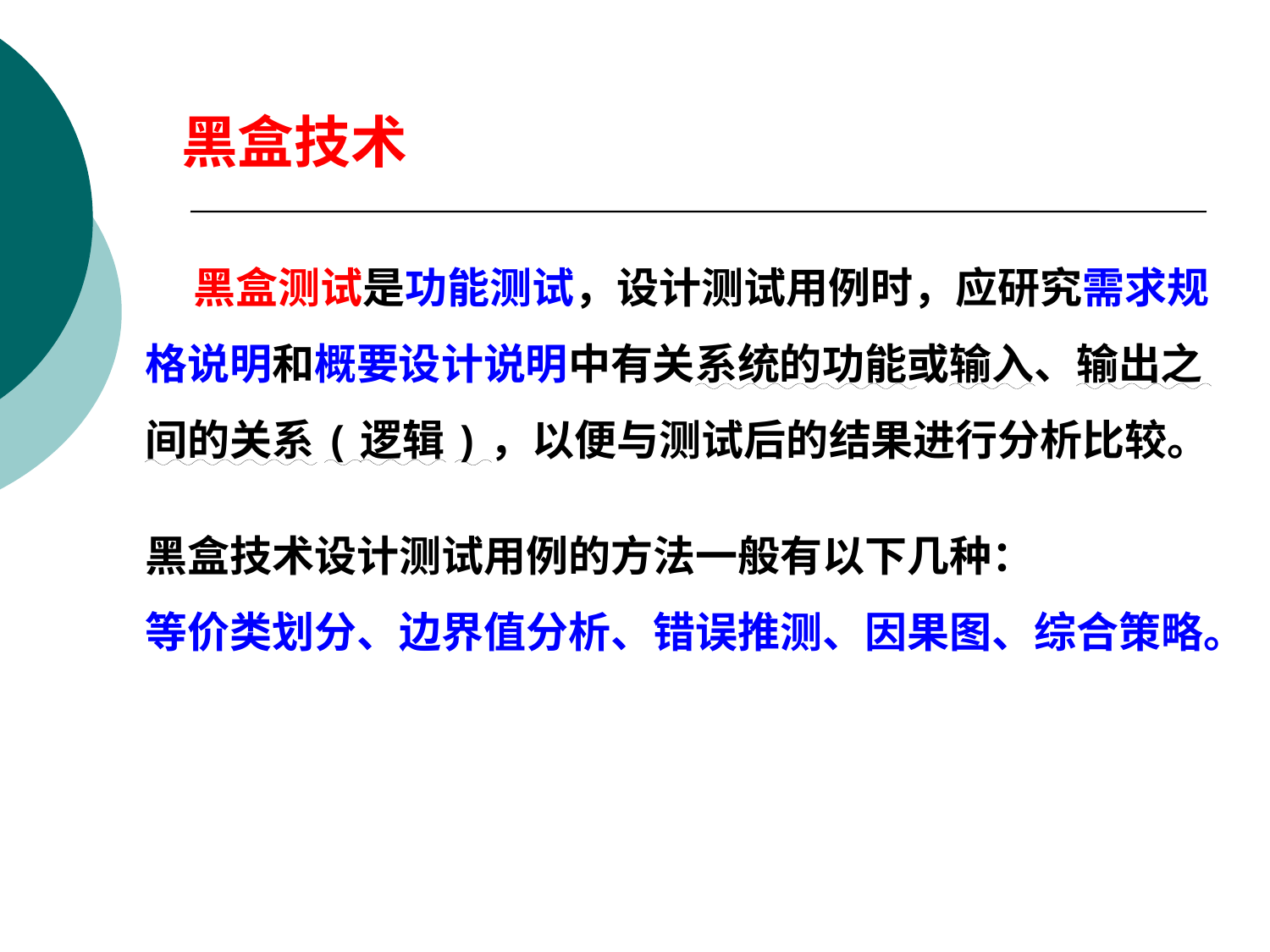

黑盒技术
    黑盒测试是功能测试，设计测试用例时，应研究需求规格说明和概要设计说明中有关系统的功能或输入、输出之间的关系(逻辑)，以便与测试后的结果进行分析比较。
黑盒技术设计测试用例的方法一般有以下几种：
等价类划分、边界值分析、错误推测、因果图、综合策略。